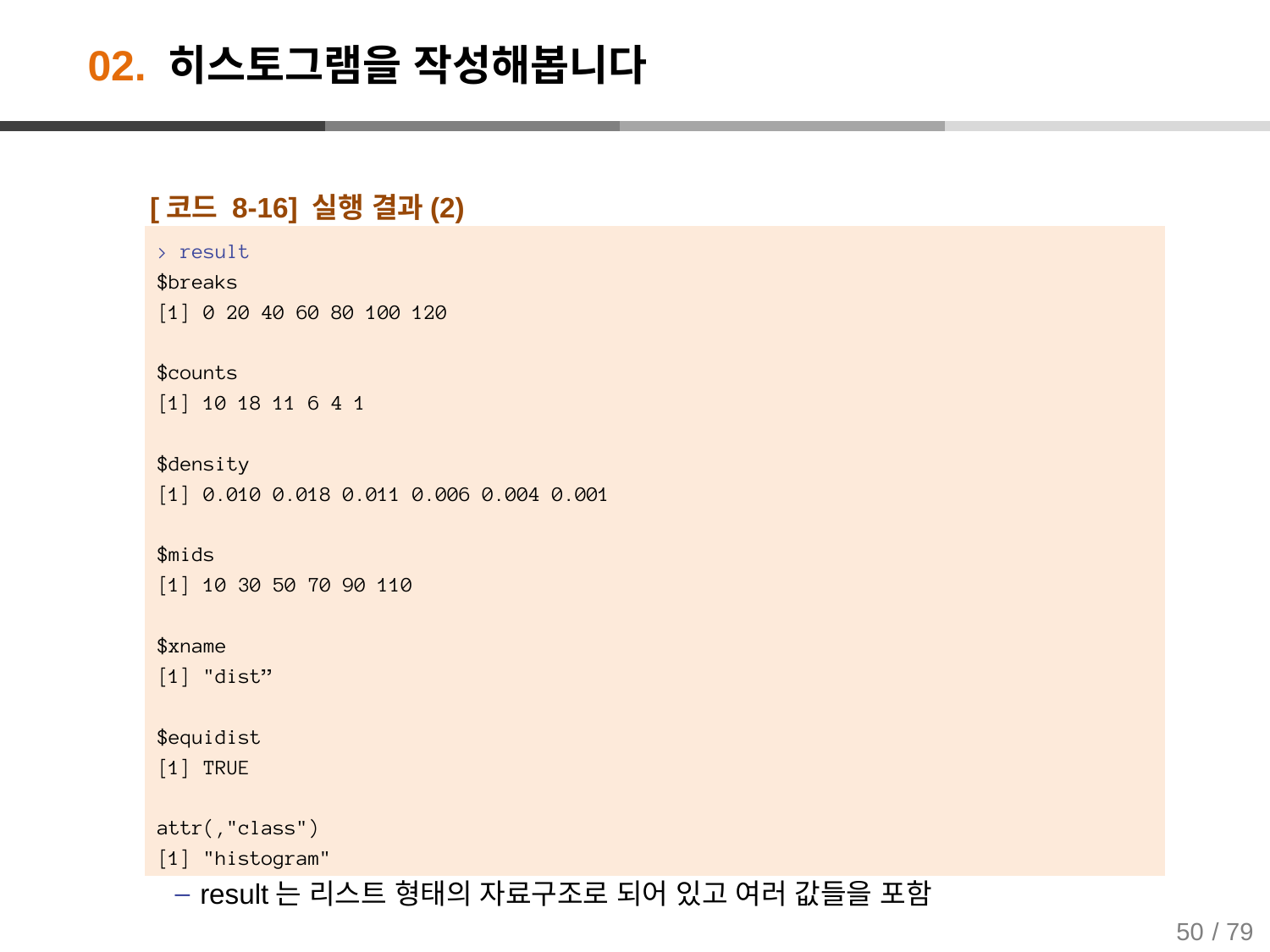

# 02. 히스토그램을 작성해봅니다
[코드 8-16] 실행 결과(2)

result는 리스트 형태의 자료구조로 되어 있고 여러 값들을 포함
> result
$breaks
[1] 0 20 40 60 80 100 120

$counts
[1] 10 18 11 6 4 1

$density
[1] 0.010 0.018 0.011 0.006 0.004 0.001

$mids
[1] 10 30 50 70 90 110

$xname
[1] "dist”

$equidist
[1] TRUE

attr(,"class")
[1] "histogram"